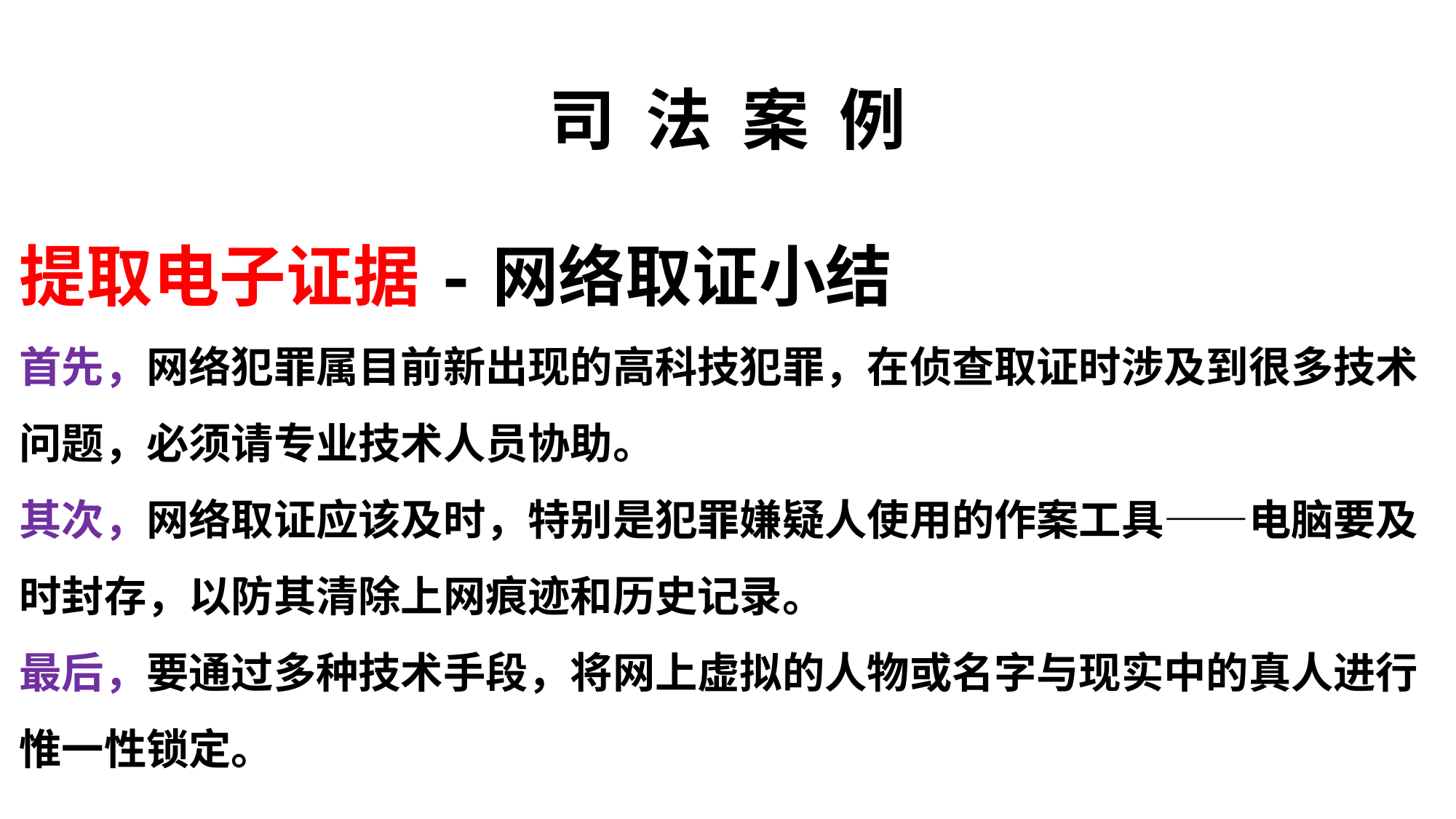

# 司  法  案  例
提取电子证据-网络取证小结
首先，网络犯罪属目前新出现的高科技犯罪，在侦查取证时涉及到很多技术问题，必须请专业技术人员协助。
其次，网络取证应该及时，特别是犯罪嫌疑人使用的作案工具——电脑要及时封存，以防其清除上网痕迹和历史记录。
最后，要通过多种技术手段，将网上虚拟的人物或名字与现实中的真人进行惟一性锁定。